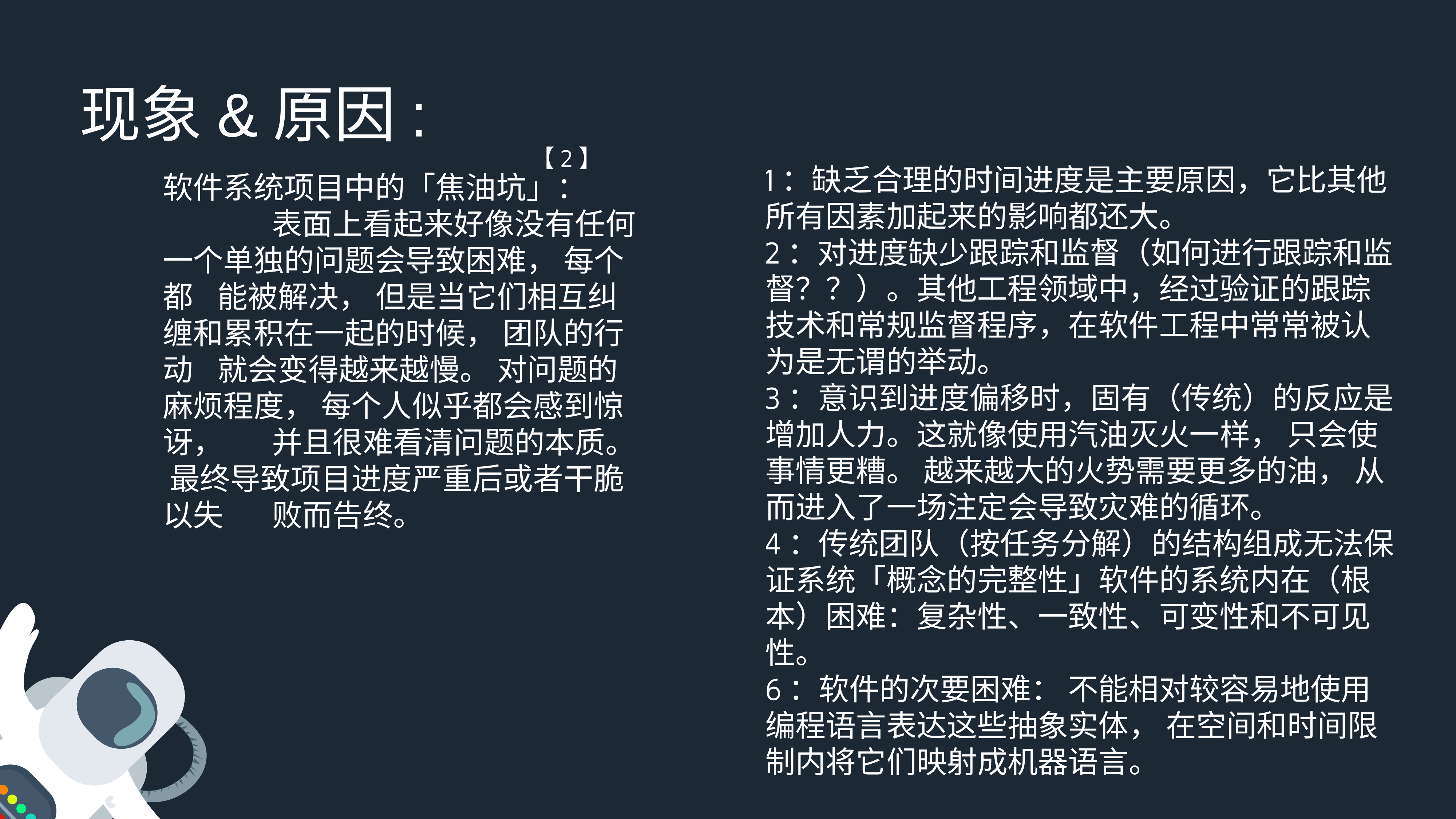

现象&原因:
【2】
1：缺乏合理的时间进度是主要原因，它比其他所有因素加起来的影响都还大。
2：对进度缺少跟踪和监督（如何进行跟踪和监督？？）。其他工程领域中，经过验证的跟踪技术和常规监督程序，在软件工程中常常被认为是无谓的举动。
3：意识到进度偏移时，固有（传统）的反应是增加人力。这就像使用汽油灭火一样， 只会使事情更糟。 越来越大的火势需要更多的油， 从而进入了一场注定会导致灾难的循环。
4：传统团队（按任务分解）的结构组成无法保证系统「概念的完整性」软件的系统内在（根本）困难：复杂性、一致性、可变性和不可见性。
6：软件的次要困难： 不能相对较容易地使用编程语言表达这些抽象实体， 在空间和时间限制内将它们映射成机器语言。
软件系统项目中的「焦油坑」：
		表面上看起来好像没有任何一个单独的问题会导致困难， 每个都	能被解决， 但是当它们相互纠缠和累积在一起的时候， 团队的行动	就会变得越来越慢。 对问题的麻烦程度， 每个人似乎都会感到惊讶， 	并且很难看清问题的本质。  最终导致项目进度严重后或者干脆以失	败而告终。
.